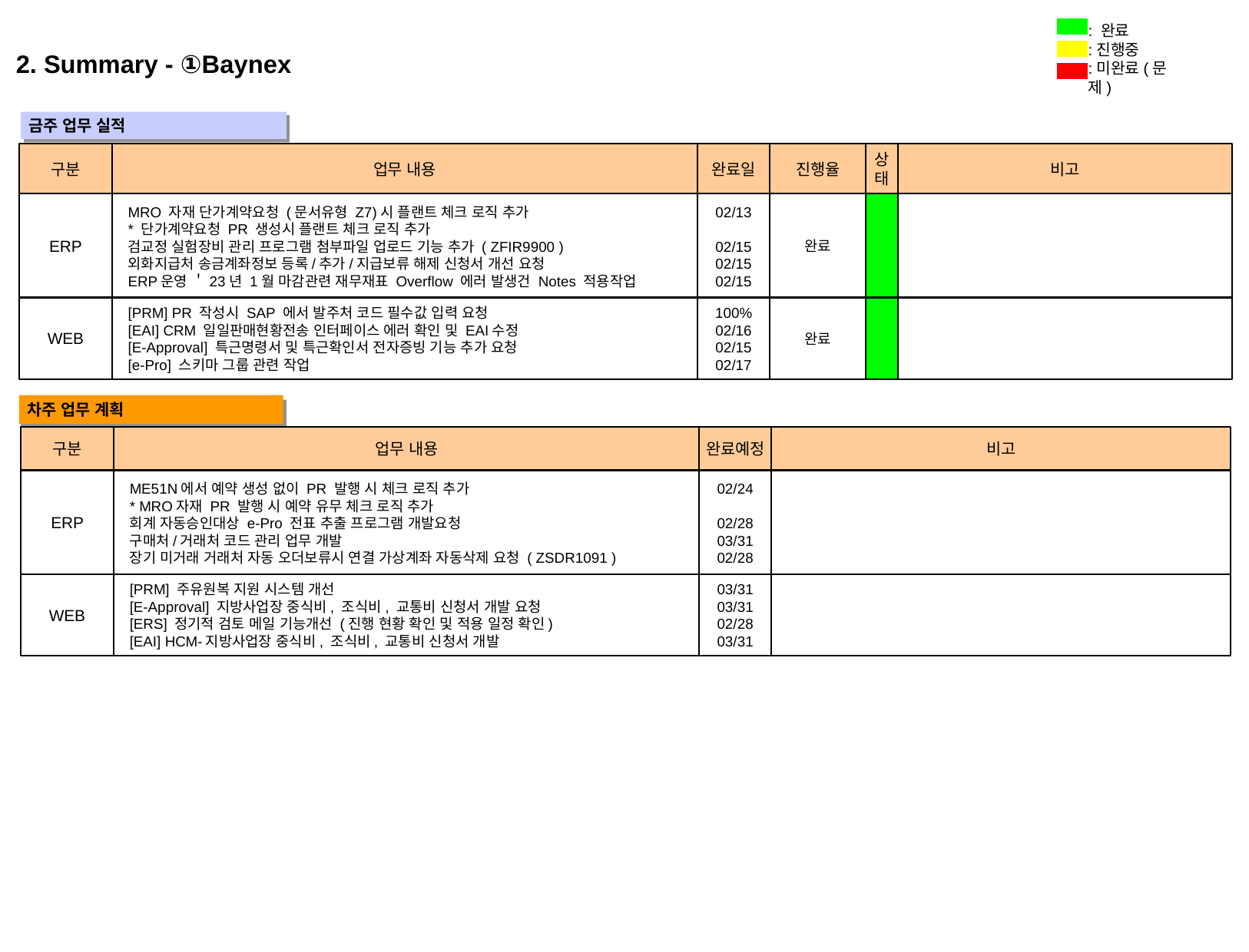

: 완료
:진행중
:미완료(문제)

2. Summary - ①Baynex

 금주 업무 실적
" "
구분
업무 내용
완료일
진행율
상
태
비고

ERP

완료

MRO 자재 단가계약요청 (문서유형 Z7)시 플랜트 체크 로직 추가
* 단가계약요청 PR 생성시 플랜트 체크 로직 추가
검교정 실험장비 관리 프로그램 첨부파일 업로드 기능 추가 ( ZFIR9900 )
외화지급처 송금계좌정보 등록/추가/지급보류 해제 신청서 개선 요청
ERP운영 ＇23년 1월 마감관련 재무재표 Overflow 에러 발생건 Notes 적용작업
02/13
02/15
02/15
02/15

WEB

완료

[PRM] PR 작성시 SAP 에서 발주처 코드 필수값 입력 요청
[EAI] CRM 일일판매현황전송 인터페이스 에러 확인 및 EAI수정
[E-Approval] 특근명령서 및 특근확인서 전자증빙 기능 추가 요청
[e-Pro] 스키마 그룹 관련 작업
100%
02/16
02/15
02/17

 차주 업무 계획
" "
구분
업무 내용
완료예정
비고

ERP

ME51N에서 예약 생성 없이 PR 발행 시 체크 로직 추가
* MRO자재 PR 발행 시 예약 유무 체크 로직 추가
회계 자동승인대상 e-Pro 전표 추출 프로그램 개발요청
구매처/거래처 코드 관리 업무 개발
장기 미거래 거래처 자동 오더보류시 연결 가상계좌 자동삭제 요청 ( ZSDR1091 )
02/24
02/28
03/31
02/28

WEB

[PRM] 주유원복 지원 시스템 개선
[E-Approval] 지방사업장 중식비, 조식비, 교통비 신청서 개발 요청
[ERS] 정기적 검토 메일 기능개선 (진행 현황 확인 및 적용 일정 확인)
[EAI] HCM-지방사업장 중식비, 조식비, 교통비 신청서 개발
03/31
03/31
02/28
03/31